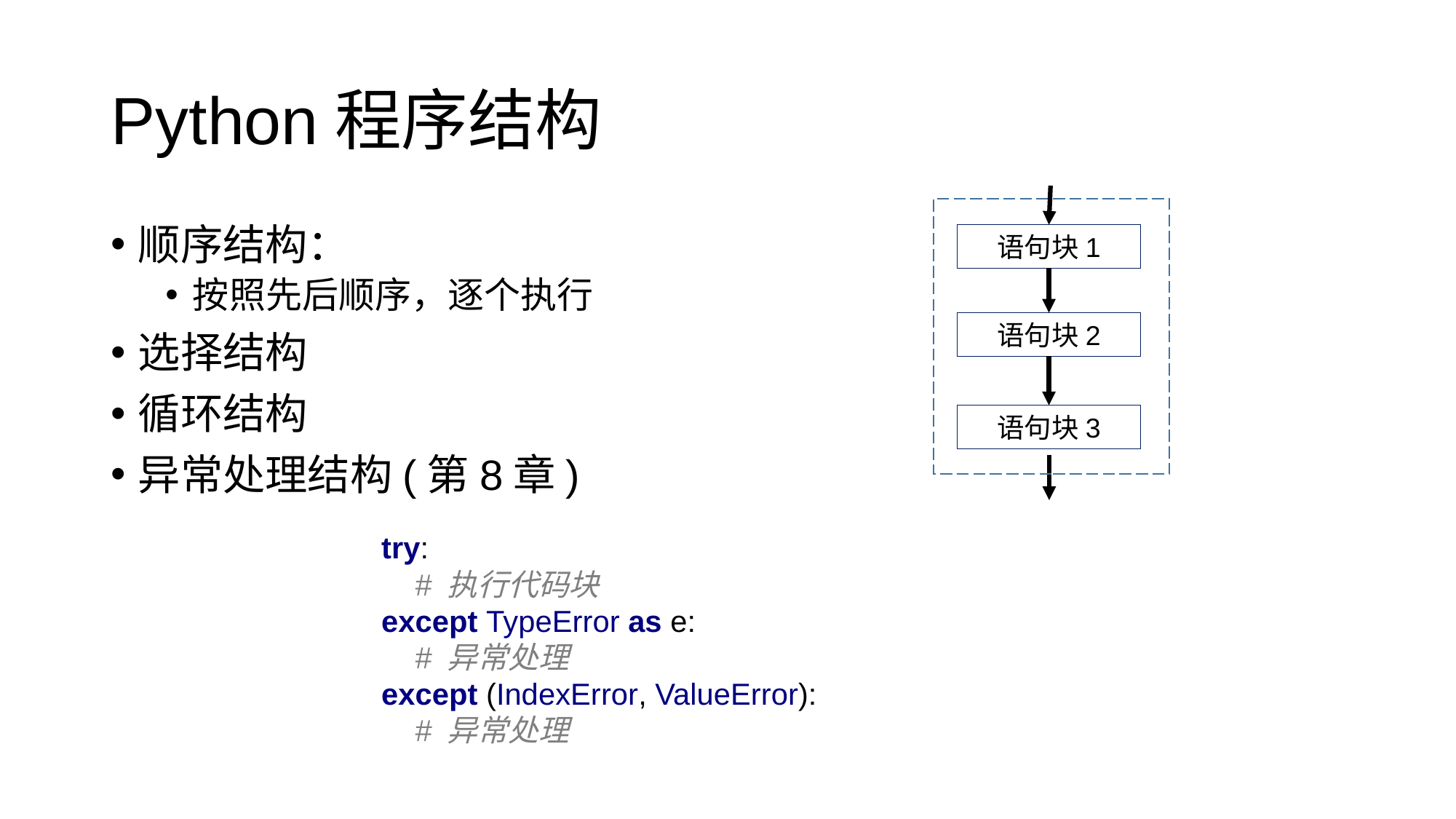

# Python程序结构

语句块1
语句块2
语句块3
顺序结构：
按照先后顺序，逐个执行
选择结构
循环结构
异常处理结构(第8章)
try:
    # 执行代码块
except TypeError as e:
    # 异常处理
except (IndexError, ValueError):
    # 异常处理